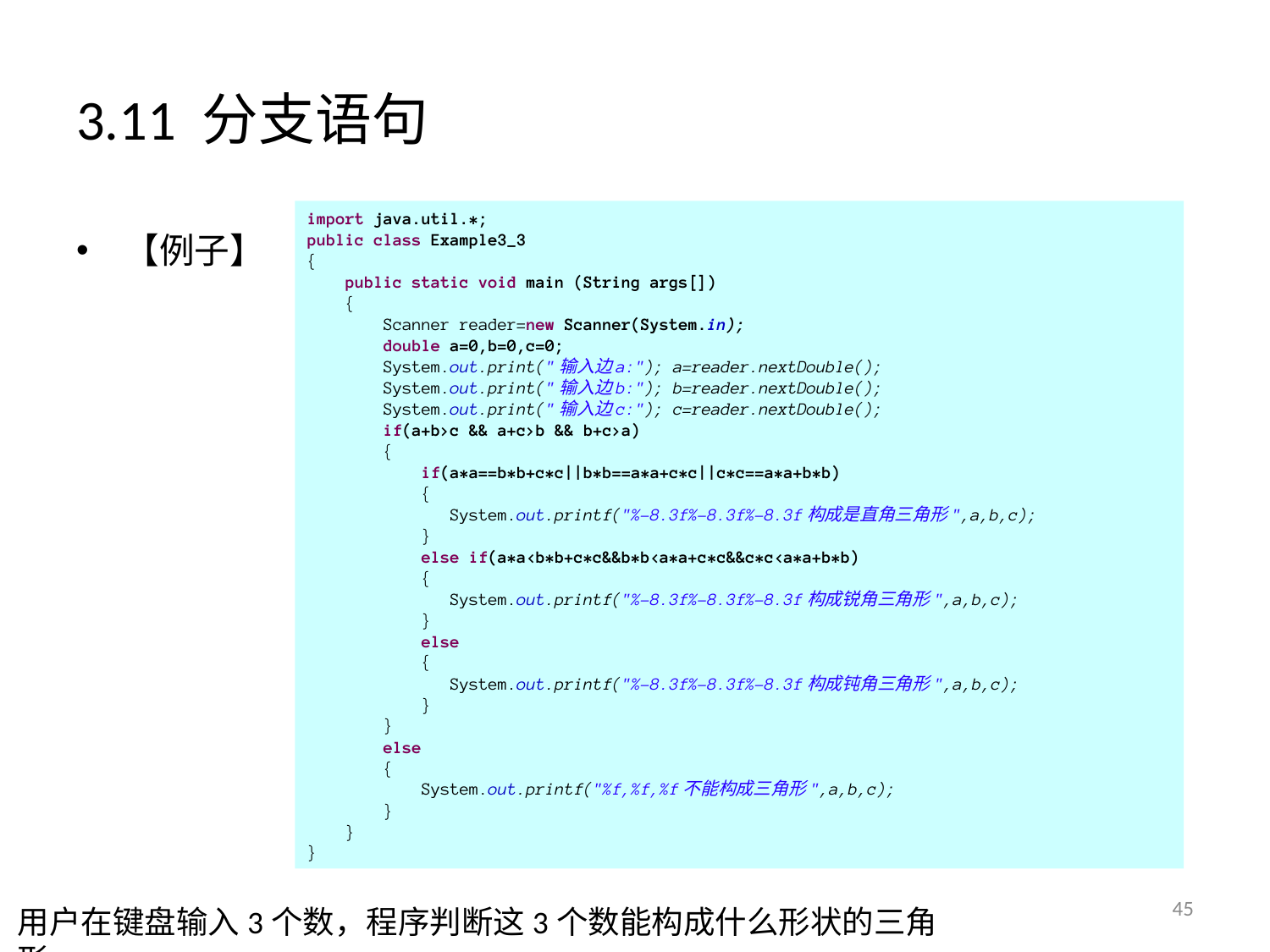

# 3.11 分支语句
import java.util.*;
public class Example3_3
{
    public static void main (String args[])
    {
        Scanner reader=new Scanner(System.in);
        double a=0,b=0,c=0;
        System.out.print("输入边a:"); a=reader.nextDouble();
        System.out.print("输入边b:"); b=reader.nextDouble();
        System.out.print("输入边c:"); c=reader.nextDouble();
        if(a+b>c && a+c>b && b+c>a)
        {
            if(a*a==b*b+c*c||b*b==a*a+c*c||c*c==a*a+b*b)
            {
               System.out.printf("%-8.3f%-8.3f%-8.3f构成是直角三角形",a,b,c);
            }
            else if(a*a<b*b+c*c&&b*b<a*a+c*c&&c*c<a*a+b*b)
            {
               System.out.printf("%-8.3f%-8.3f%-8.3f构成锐角三角形",a,b,c);
            }
            else
            {
               System.out.printf("%-8.3f%-8.3f%-8.3f构成钝角三角形",a,b,c);
            }
        }
        else
        {
            System.out.printf("%f,%f,%f不能构成三角形",a,b,c);
        }
    }
}
【例子】
45
用户在键盘输入3个数，程序判断这3个数能构成什么形状的三角形